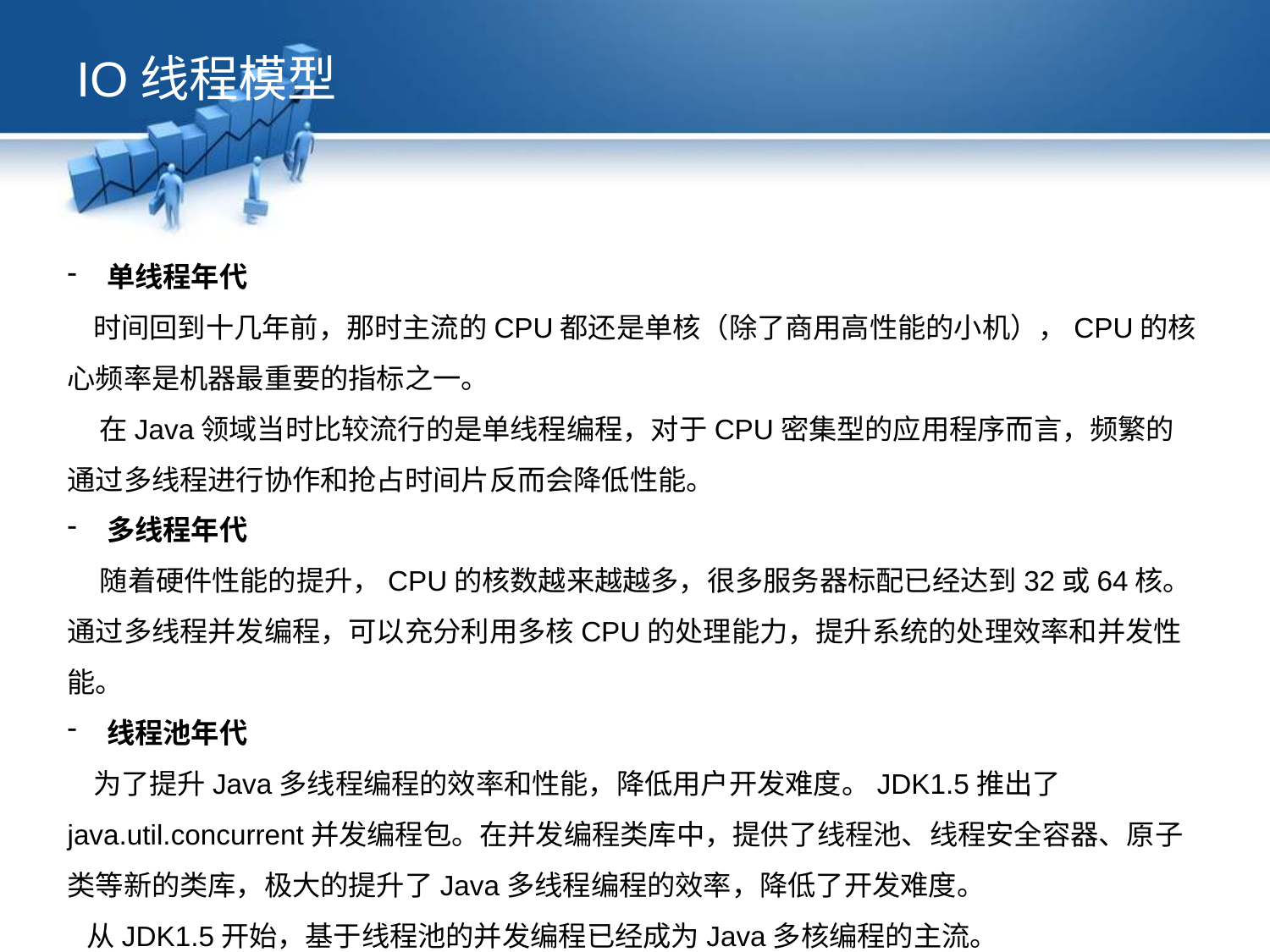

# IO线程模型
单线程年代
   时间回到十几年前，那时主流的CPU都还是单核（除了商用高性能的小机），CPU的核心频率是机器最重要的指标之一。
    在Java领域当时比较流行的是单线程编程，对于CPU密集型的应用程序而言，频繁的通过多线程进行协作和抢占时间片反而会降低性能。
多线程年代
    随着硬件性能的提升，CPU的核数越来越越多，很多服务器标配已经达到32或64核。通过多线程并发编程，可以充分利用多核CPU的处理能力，提升系统的处理效率和并发性能。
线程池年代
   为了提升Java多线程编程的效率和性能，降低用户开发难度。JDK1.5推出了java.util.concurrent并发编程包。在并发编程类库中，提供了线程池、线程安全容器、原子类等新的类库，极大的提升了Java多线程编程的效率，降低了开发难度。
  从JDK1.5开始，基于线程池的并发编程已经成为Java多核编程的主流。